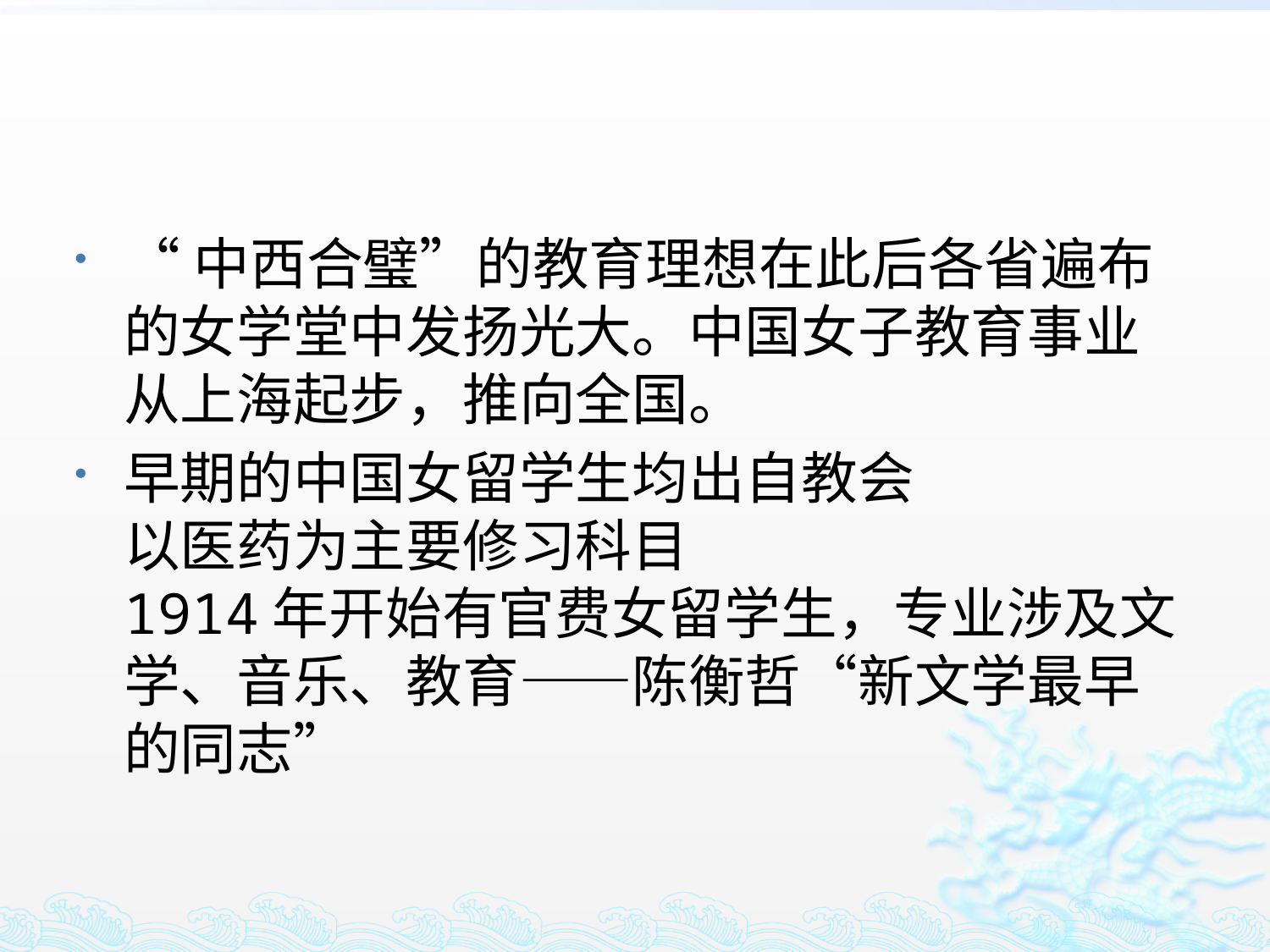

#
“中西合璧”的教育理想在此后各省遍布的女学堂中发扬光大。中国女子教育事业从上海起步，推向全国。
早期的中国女留学生均出自教会
以医药为主要修习科目
1914年开始有官费女留学生，专业涉及文学、音乐、教育——陈衡哲“新文学最早的同志”